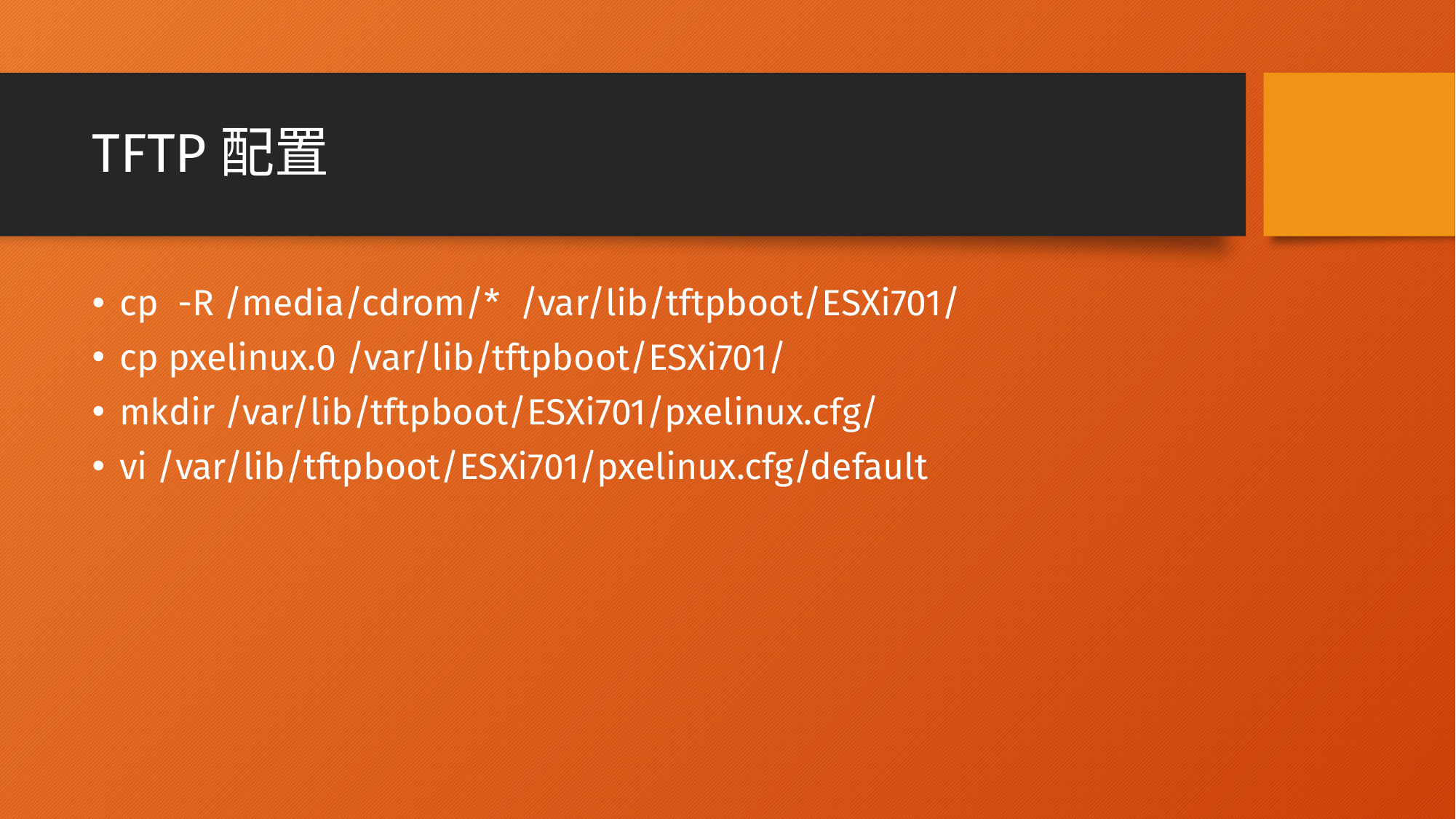

# TFTP配置
cp  -R /media/cdrom/*  /var/lib/tftpboot/ESXi701/
cp pxelinux.0 /var/lib/tftpboot/ESXi701/
mkdir /var/lib/tftpboot/ESXi701/pxelinux.cfg/
vi /var/lib/tftpboot/ESXi701/pxelinux.cfg/default